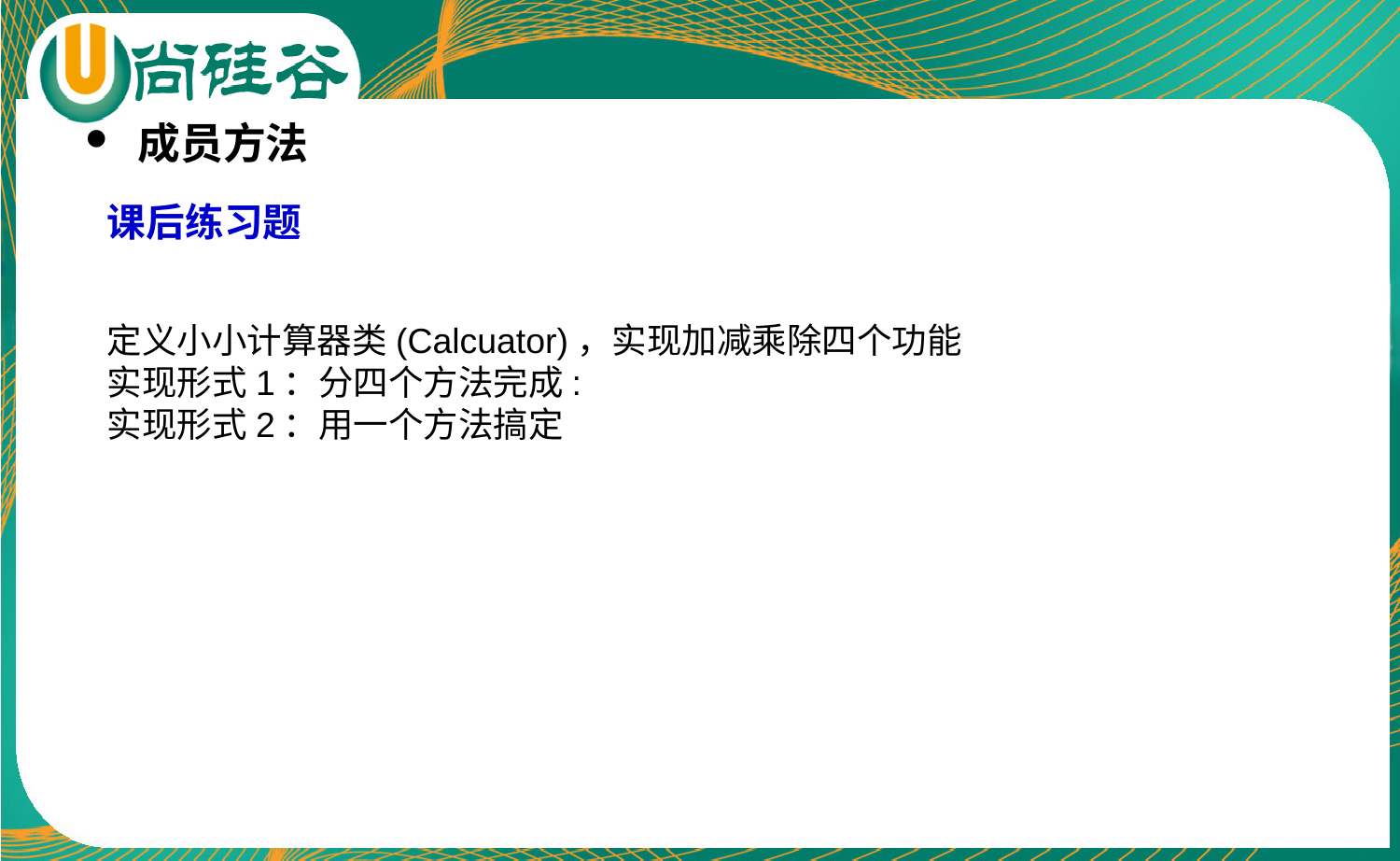

成员方法

课后练习题

定义小小计算器类(Calcuator)，实现加减乘除四个功能
实现形式1：分四个方法完成:
实现形式2：用一个方法搞定